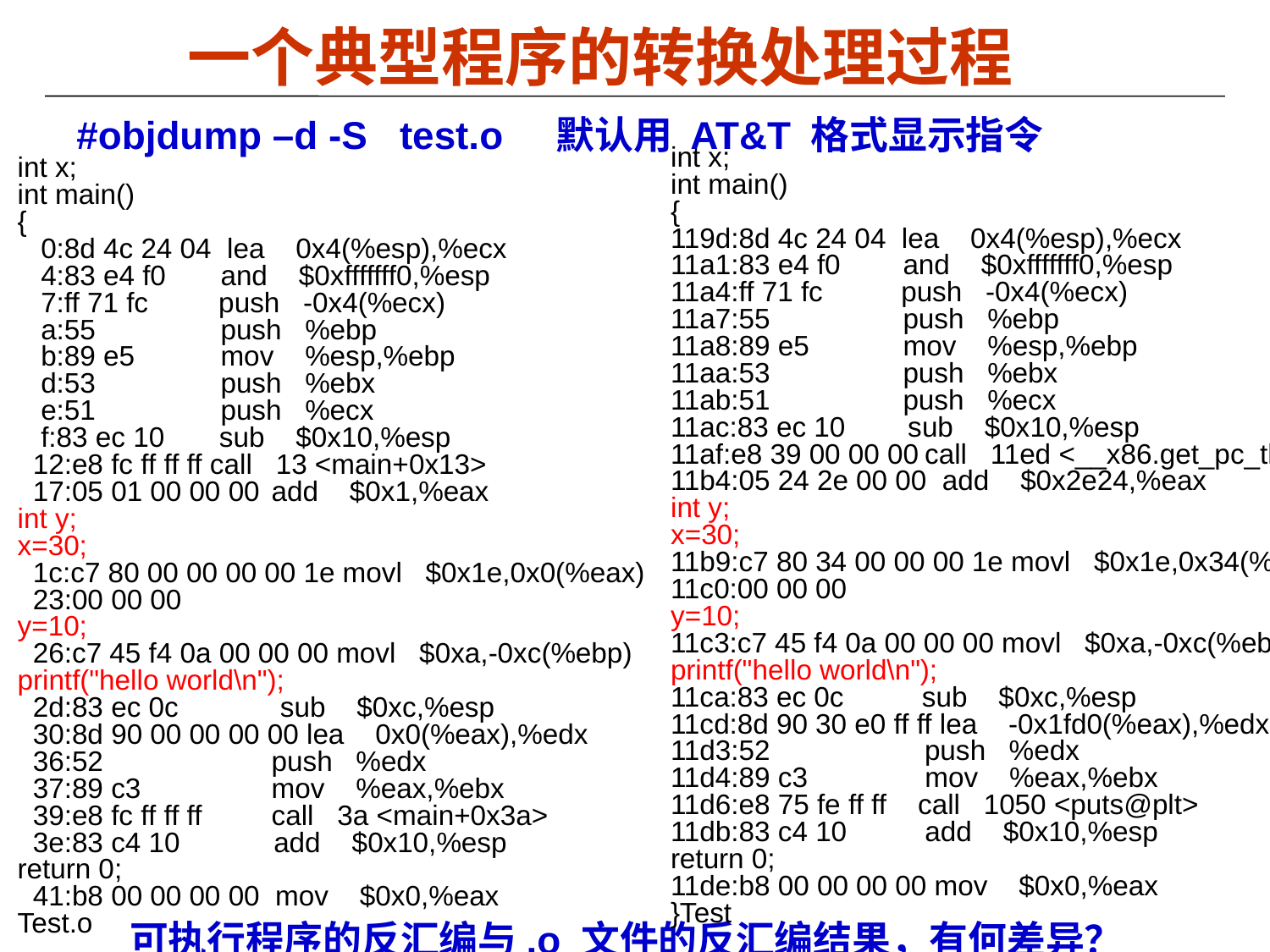

一个典型程序的转换处理过程
#objdump –d -S   test.o    默认用 AT&T 格式显示指令
int x;
int main()
{
119d:8d 4c 24 04  lea    0x4(%esp),%ecx
11a1:83 e4 f0        and    $0xfffffff0,%esp
11a4:ff 71 fc          push   -0x4(%ecx)
11a7:55                 push   %ebp
11a8:89 e5            mov    %esp,%ebp
11aa:53                 push   %ebx
11ab:51                 push   %ecx
11ac:83 ec 10        sub    $0x10,%esp
11af:e8 39 00 00 00	call   11ed <__x86.get_pc_thunk.ax>
11b4:05 24 2e 00 00  add    $0x2e24,%eax
int y;
x=30;
11b9:c7 80 34 00 00 00 1e movl   $0x1e,0x34(%eax)
11c0:00 00 00
y=10;
11c3:c7 45 f4 0a 00 00 00 movl   $0xa,-0xc(%ebp)
printf("hello world\n");
11ca:83 ec 0c          sub    $0xc,%esp
11cd:8d 90 30 e0 ff ff lea    -0x1fd0(%eax),%edx
11d3:52                   	push   %edx
11d4:89 c3               mov    %eax,%ebx
11d6:e8 75 fe ff ff    call   1050 <puts@plt>
11db:83 c4 10          add    $0x10,%esp
return 0;
11de:b8 00 00 00 00 mov    $0x0,%eax
}Test
int x;
int main()
{
   0:8d 4c 24 04  lea    0x4(%esp),%ecx
   4:83 e4 f0       and    $0xfffffff0,%esp
   7:ff 71 fc         push   -0x4(%ecx)
   a:55                push   %ebp
   b:89 e5           mov    %esp,%ebp
   d:53                push   %ebx
   e:51                push   %ecx
   f:83 ec 10       sub    $0x10,%esp
  12:e8 fc ff ff ff call   13 <main+0x13>
  17:05 01 00 00 00 	add    $0x1,%eax
int y;
x=30;
  1c:c7 80 00 00 00 00 1e movl   $0x1e,0x0(%eax)
  23:00 00 00
y=10;
  26:c7 45 f4 0a 00 00 00 movl   $0xa,-0xc(%ebp)
printf("hello world\n");
  2d:83 ec 0c             sub    $0xc,%esp
  30:8d 90 00 00 00 00 lea    0x0(%eax),%edx
  36:52                   	push   %edx
  37:89 c3                	mov    %eax,%ebx
  39:e8 fc ff ff ff       	call   3a <main+0x3a>
  3e:83 c4 10            add    $0x10,%esp
return 0;
  41:b8 00 00 00 00  mov    $0x0,%eax
Test.o
可执行程序的反汇编与.o 文件的反汇编结果，有何差异？